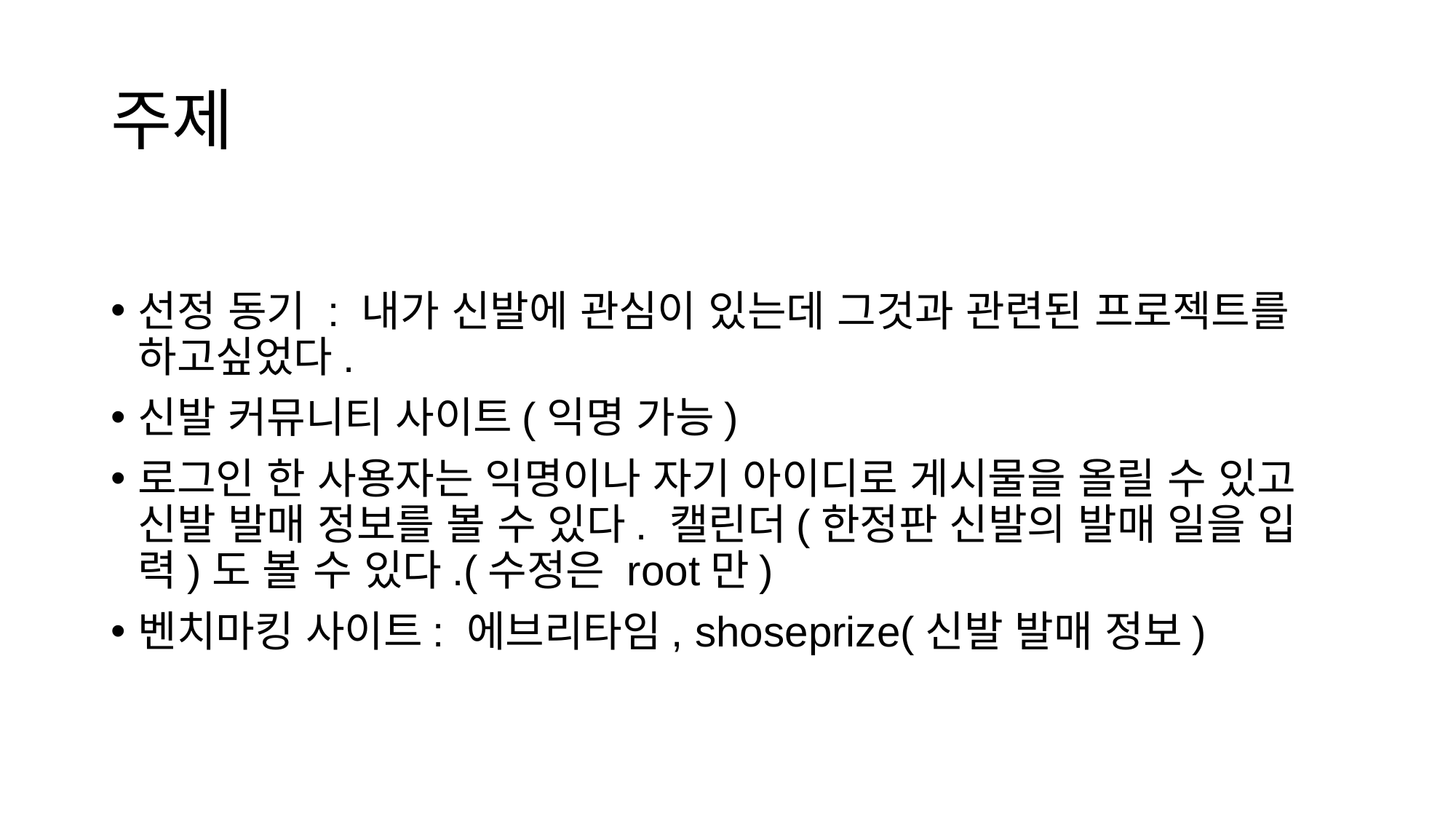

# 주제

선정 동기 : 내가 신발에 관심이 있는데 그것과 관련된 프로젝트를 하고싶었다.
신발 커뮤니티 사이트(익명 가능)
로그인 한 사용자는 익명이나 자기 아이디로 게시물을 올릴 수 있고 신발 발매 정보를 볼 수 있다. 캘린더(한정판 신발의 발매 일을 입력)도 볼 수 있다.(수정은 root만)
벤치마킹 사이트: 에브리타임, shoseprize(신발 발매 정보)